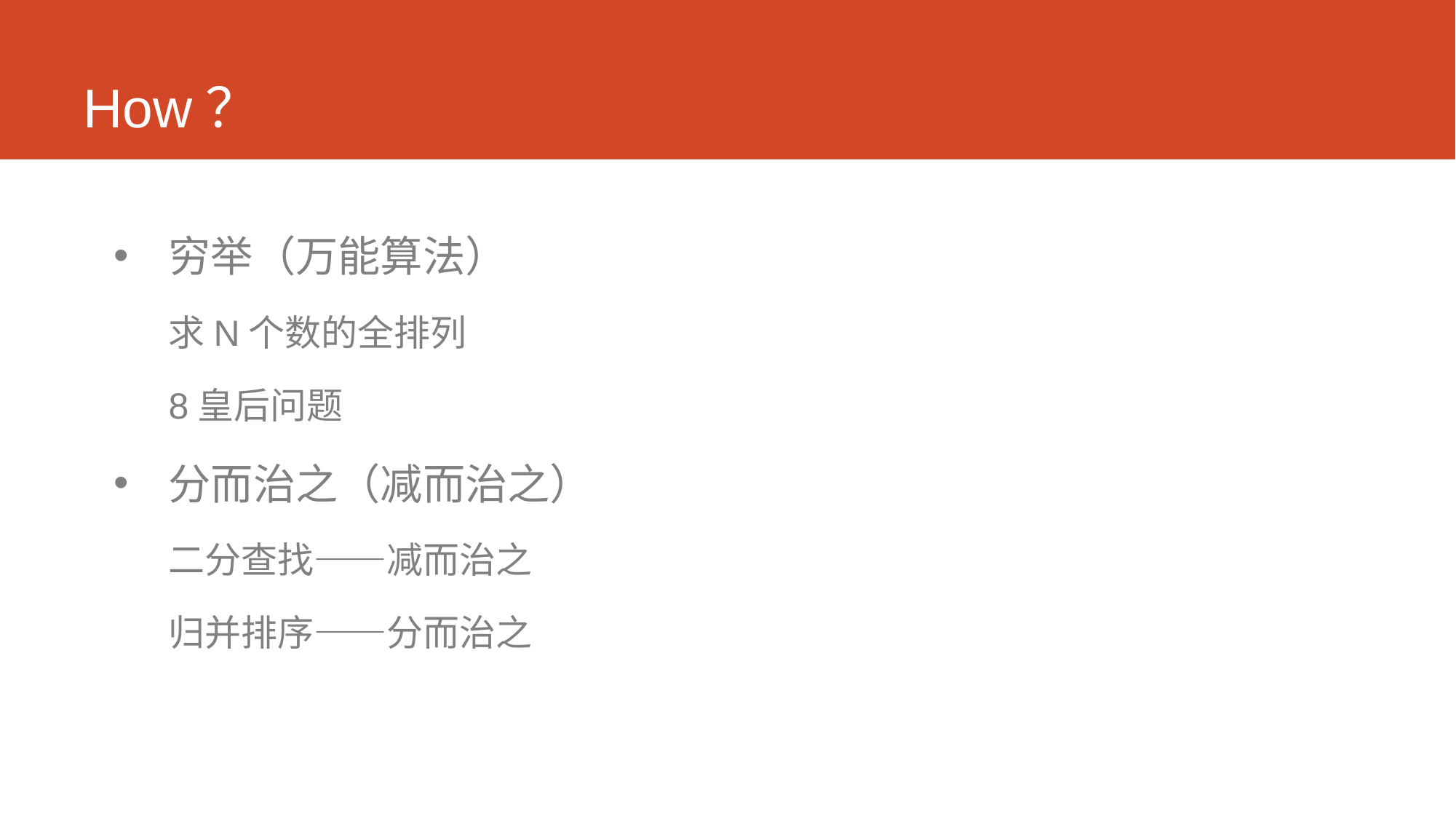

# How？
穷举（万能算法）
求N个数的全排列
8皇后问题
分而治之（减而治之）
二分查找——减而治之
归并排序——分而治之